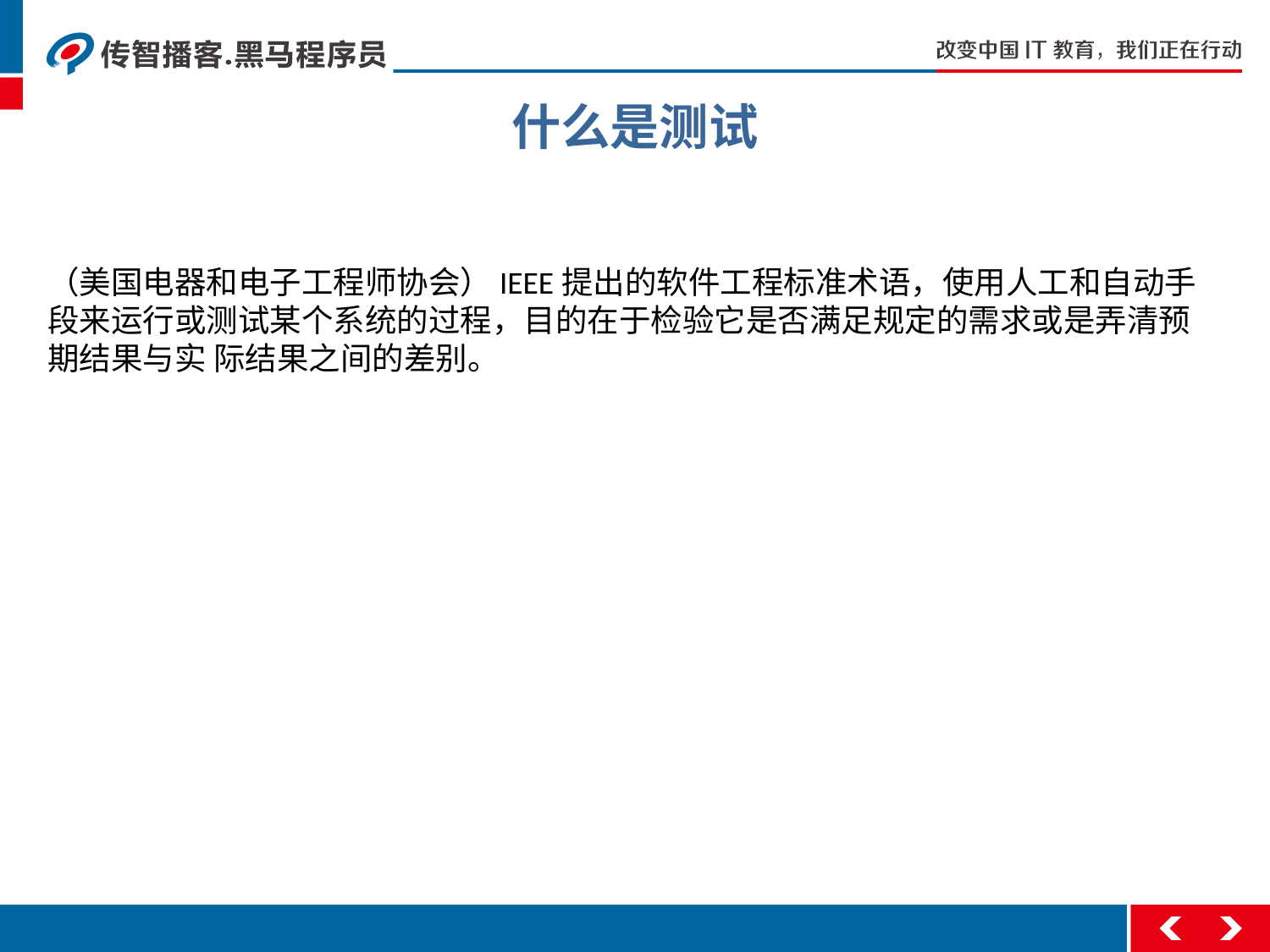

什么是测试
（美国电器和电子工程师协会）IEEE提出的软件工程标准术语，使用人工和自动手段来运行或测试某个系统的过程，目的在于检验它是否满足规定的需求或是弄清预期结果与实 际结果之间的差别。